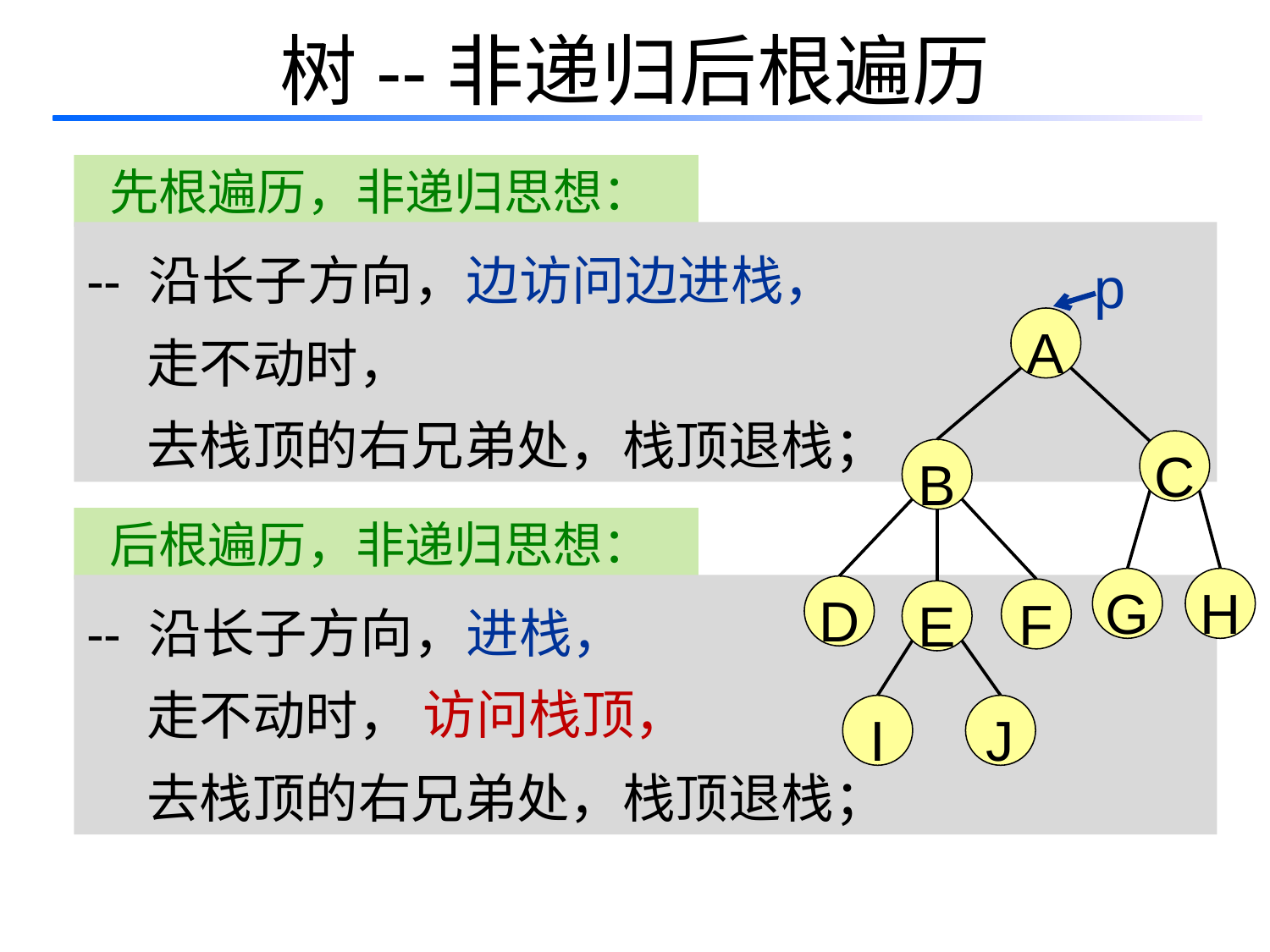

# 树--非递归后根遍历

 先根遍历，非递归思想：
-- 沿长子方向，边访问边进栈，
    走不动时，
    去栈顶的右兄弟处，栈顶退栈；
p
A
C
B
 后根遍历，非递归思想：
G
H
-- 沿长子方向，进栈，
    走不动时，
    去栈顶的右兄弟处，栈顶退栈；
D
F
E
访问栈顶，
I
J